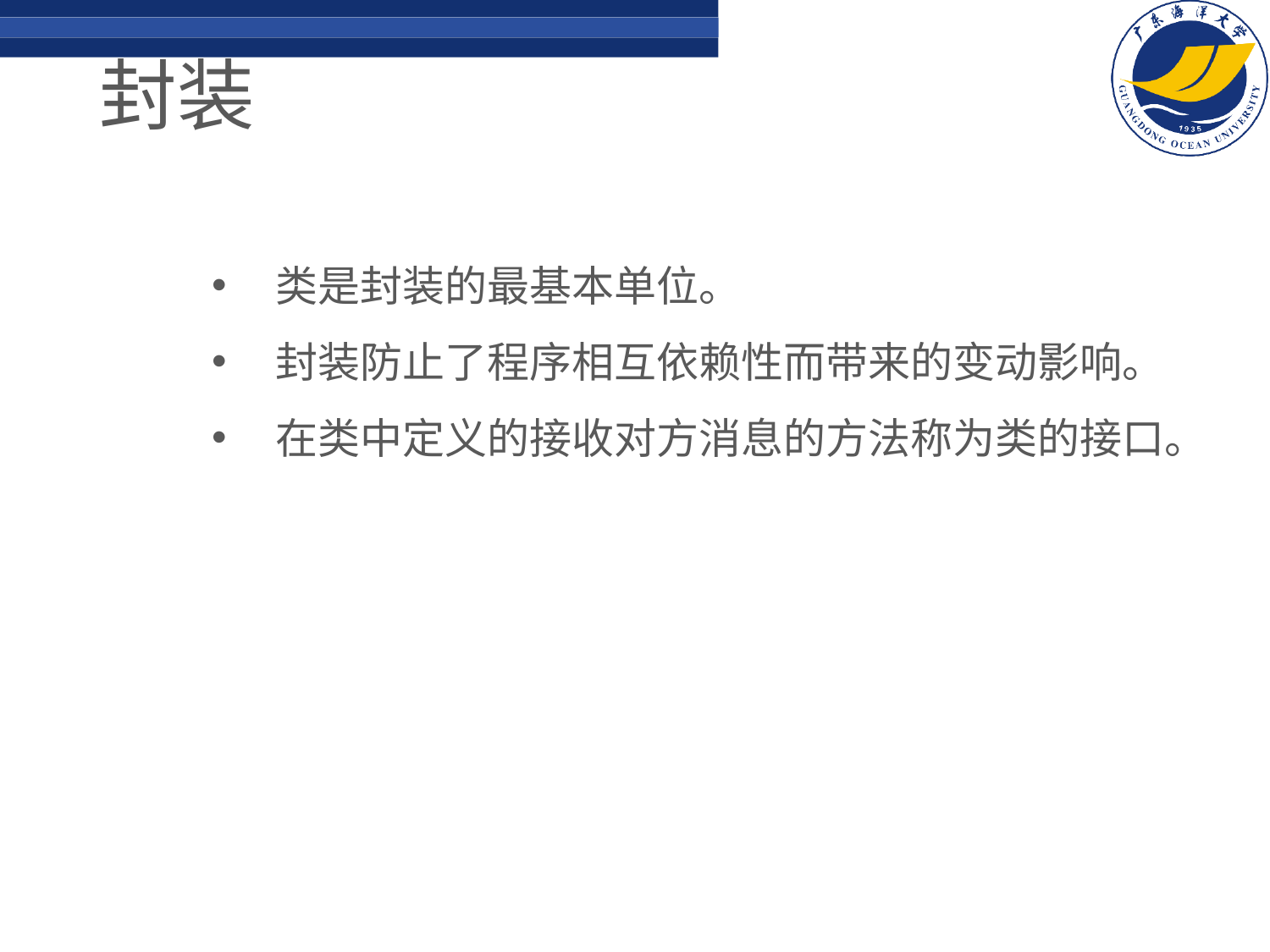

# 封装
类是封装的最基本单位。
封装防止了程序相互依赖性而带来的变动影响。
在类中定义的接收对方消息的方法称为类的接口。